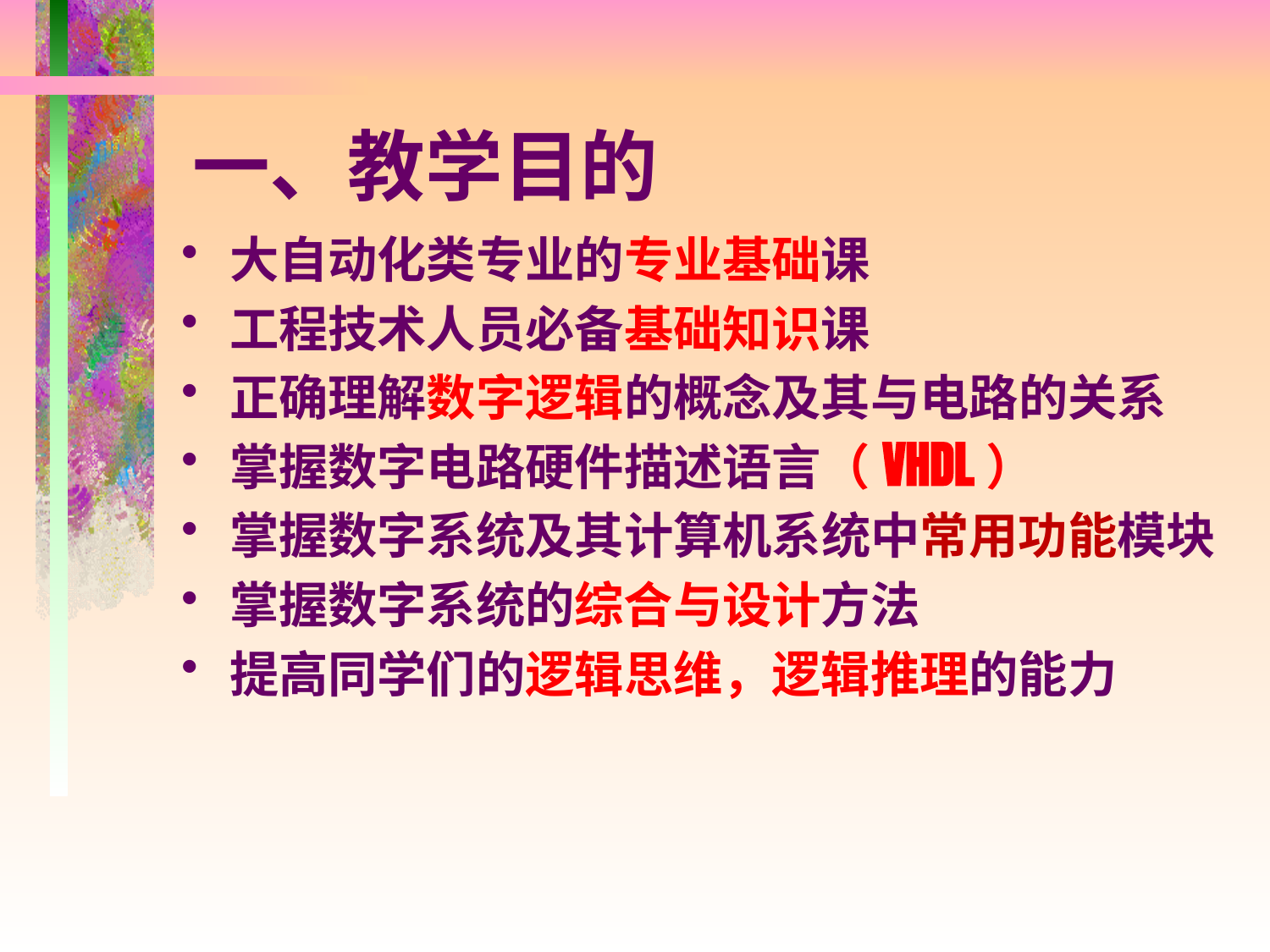

# 一、教学目的
大自动化类专业的专业基础课
工程技术人员必备基础知识课
正确理解数字逻辑的概念及其与电路的关系
掌握数字电路硬件描述语言（VHDL）
掌握数字系统及其计算机系统中常用功能模块
掌握数字系统的综合与设计方法
提高同学们的逻辑思维，逻辑推理的能力